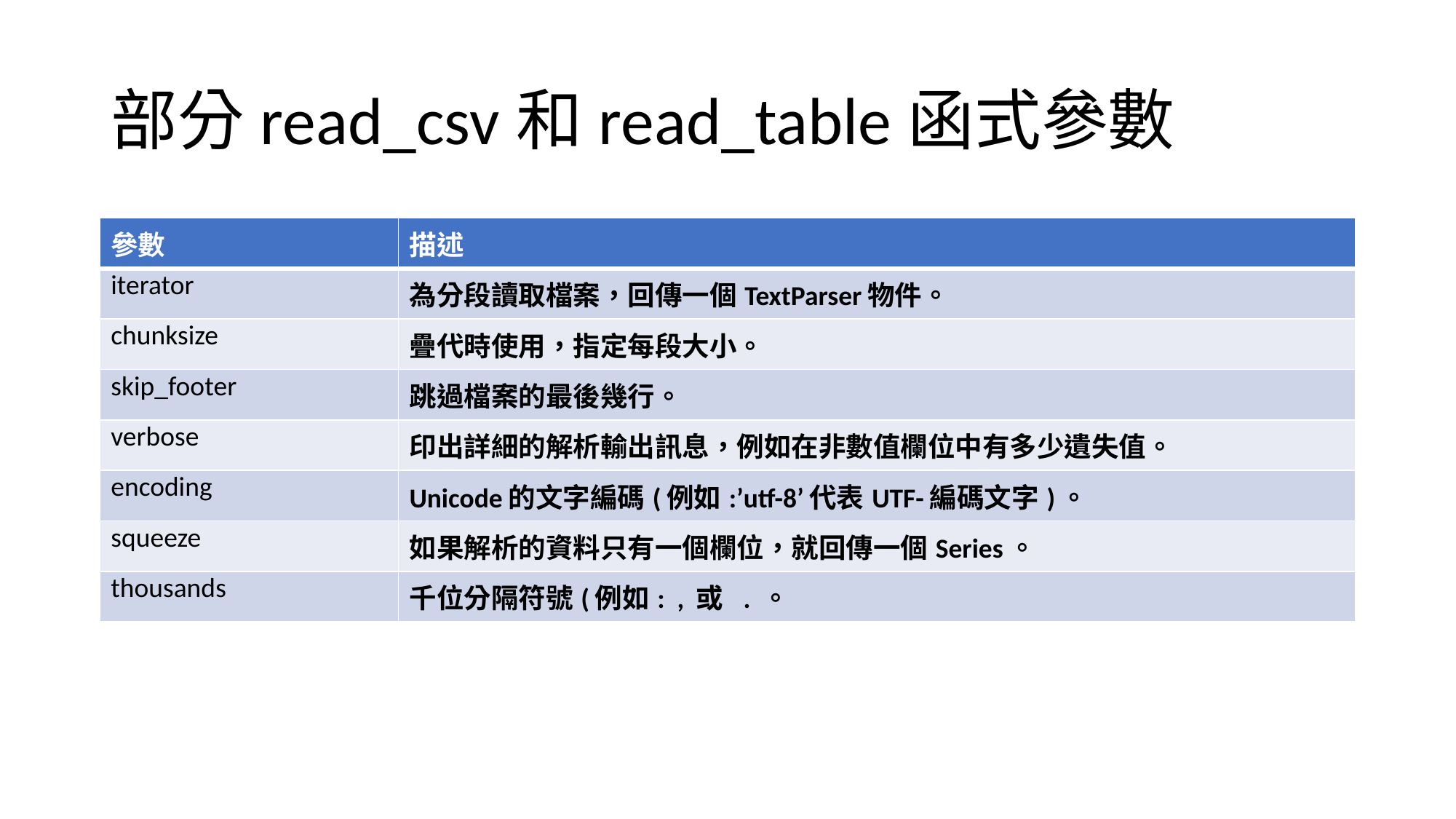

# 部分read_csv和read_table函式參數
| 參數 | 描述 |
| --- | --- |
| iterator | 為分段讀取檔案，回傳一個TextParser物件。 |
| chunksize | 疊代時使用，指定每段大小。 |
| skip\_footer | 跳過檔案的最後幾行。 |
| verbose | 印出詳細的解析輸出訊息，例如在非數值欄位中有多少遺失值。 |
| encoding | Unicode的文字編碼(例如:’utf-8’代表UTF-編碼文字)。 |
| squeeze | 如果解析的資料只有一個欄位，就回傳一個Series。 |
| thousands | 千位分隔符號(例如: , 或 . 。 |